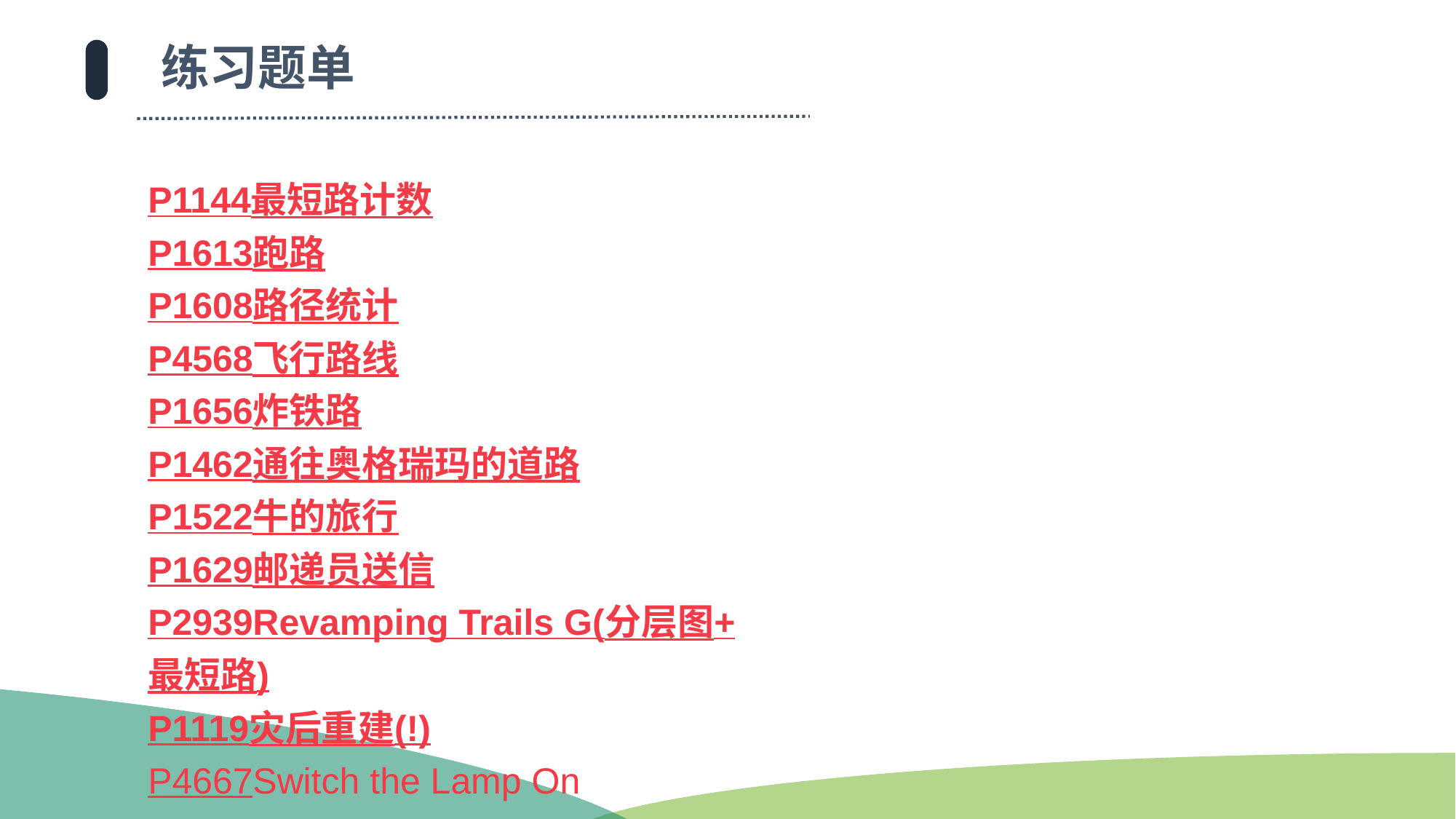

练习题单

P1144最短路计数
P1613跑路
P1608路径统计
P4568飞行路线
P1656炸铁路
P1462通往奥格瑞玛的道路
P1522牛的旅行
P1629邮递员送信
P2939Revamping Trails G(分层图+最短路)
P1119灾后重建(!)
P4667Switch the Lamp On